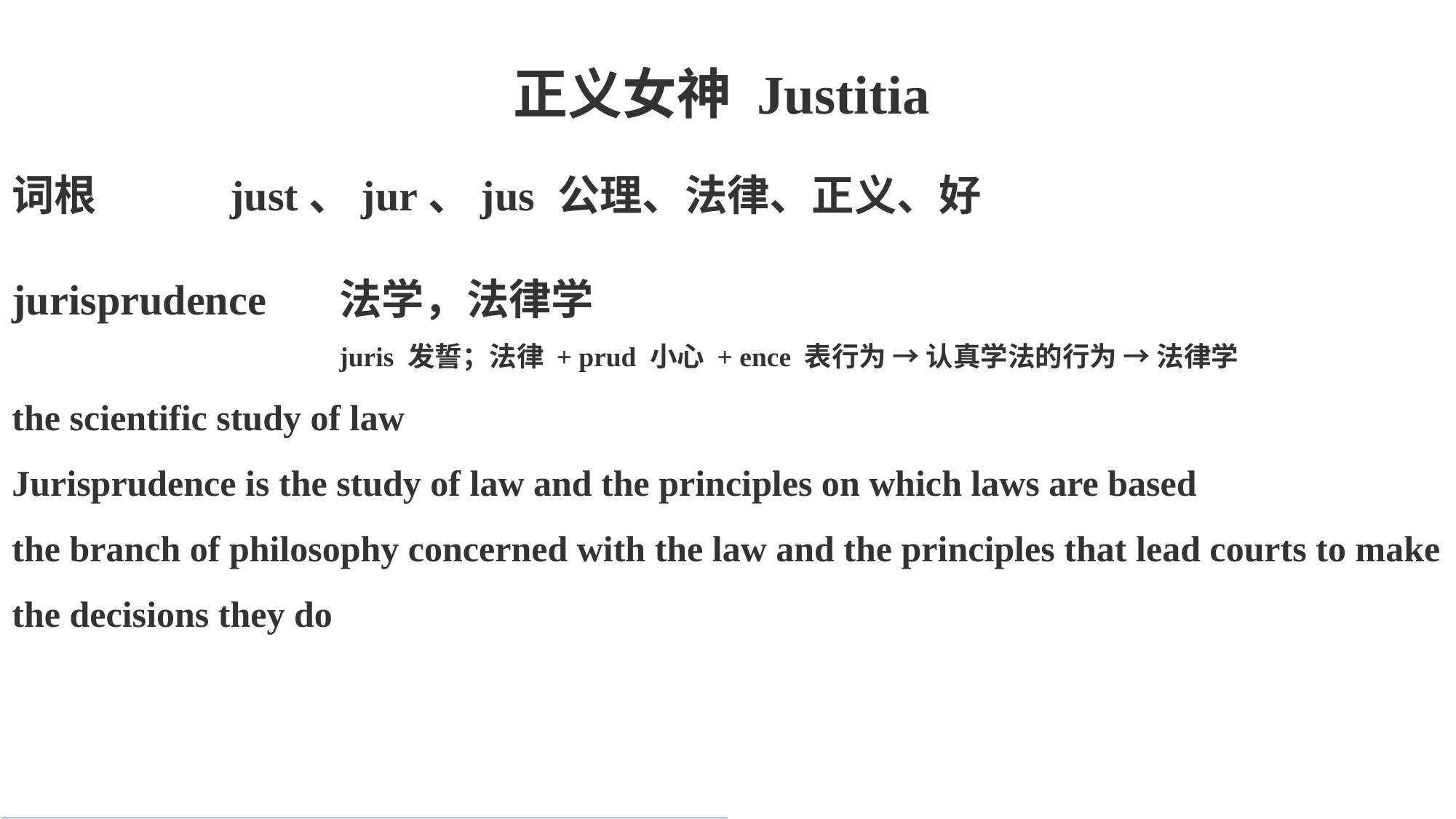

正义女神 Justitia
词根		just、jur、jus	公理、法律、正义、好
jurisprudence 	法学，法律学
			juris 发誓；法律 + prud 小心 + ence 表行为 → 认真学法的行为 → 法律学
the scientific study of law
Jurisprudence is the study of law and the principles on which laws are based
the branch of philosophy concerned with the law and the principles that lead courts to make the decisions they do